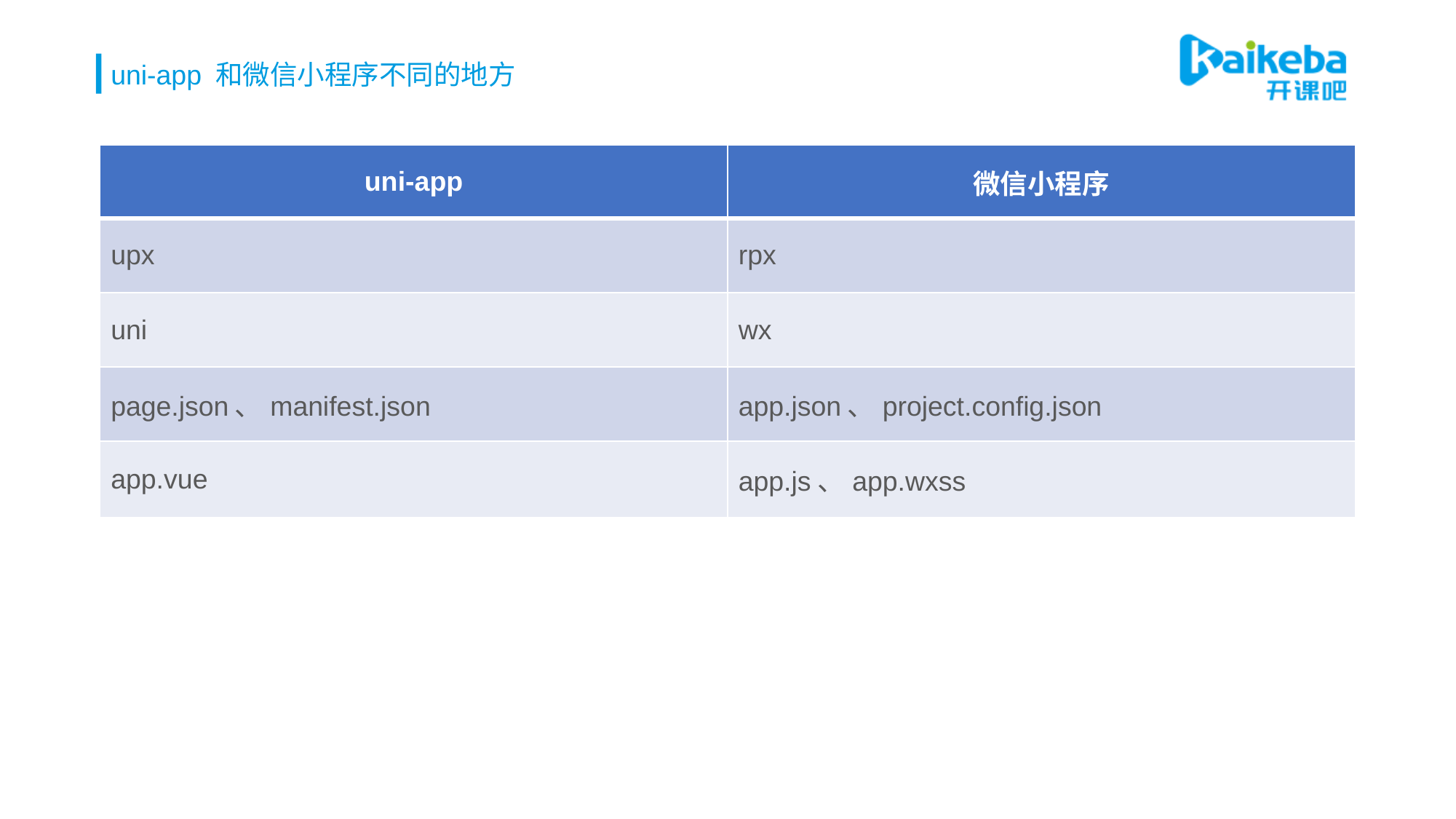

# uni-app 和微信小程序不同的地方
| uni-app | 微信小程序 |
| --- | --- |
| upx | rpx |
| uni | wx |
| page.json、manifest.json | app.json、project.config.json |
| app.vue | app.js、app.wxss |